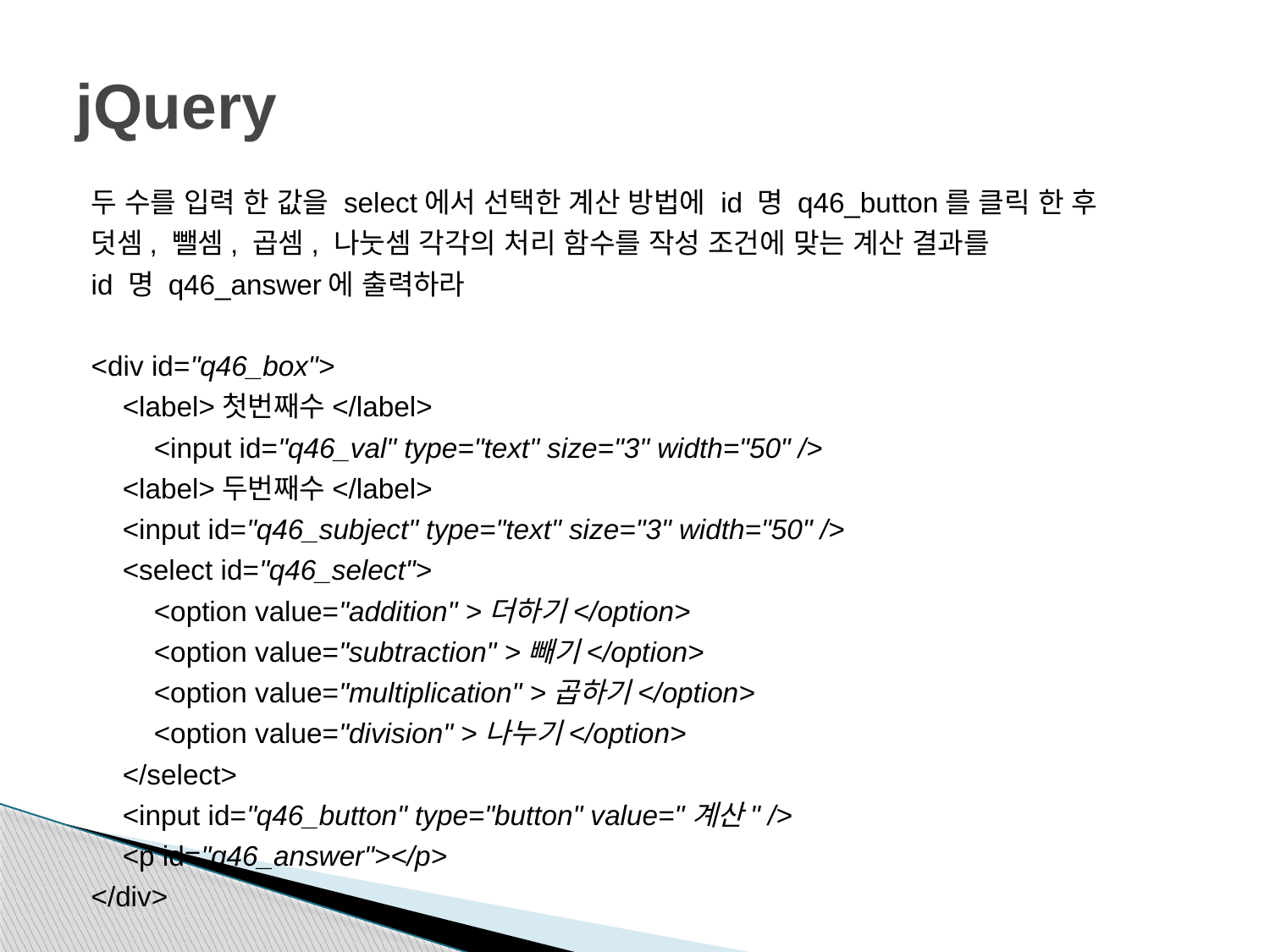

# jQuery
두 수를 입력 한 값을 select에서 선택한 계산 방법에 id 명 q46_button를 클릭 한 후
덧셈, 뺄셈, 곱셈, 나눗셈 각각의 처리 함수를 작성 조건에 맞는 계산 결과를
id 명 q46_answer에 출력하라

<div id="q46_box">
    <label>첫번째수</label>
        <input id="q46_val" type="text" size="3" width="50" />
    <label>두번째수</label>
    <input id="q46_subject" type="text" size="3" width="50" />
    <select id="q46_select">
        <option value="addition" >더하기</option>
        <option value="subtraction" >빼기</option>
        <option value="multiplication" >곱하기</option>
        <option value="division" >나누기</option>
    </select>
    <input id="q46_button" type="button" value="계산" />
    <p id="q46_answer"></p>
</div>